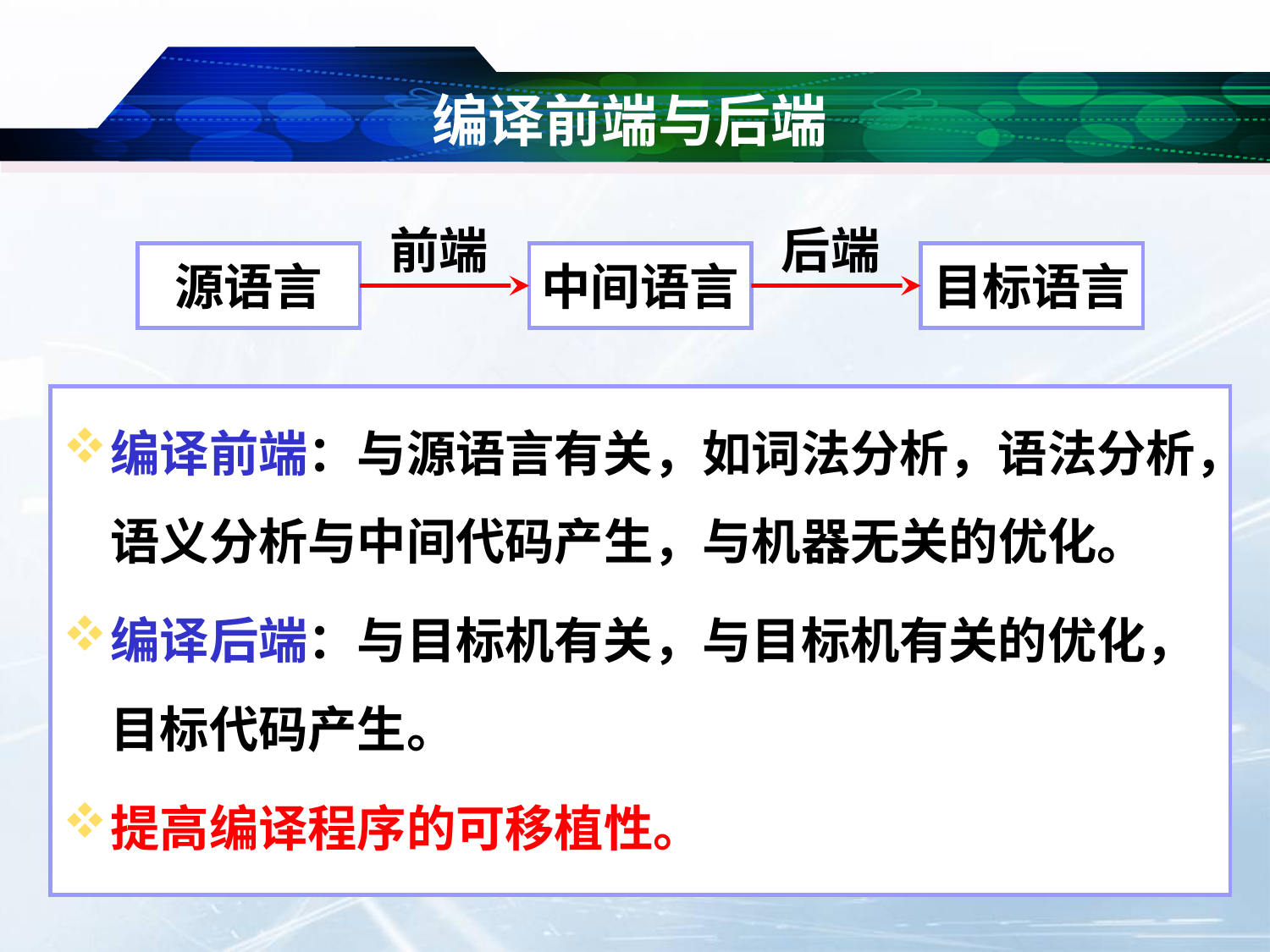

# 编译前端与后端
前端
后端
源语言
中间语言
目标语言

编译前端：与源语言有关，如词法分析，语法分析，语义分析与中间代码产生，与机器无关的优化。
编译后端：与目标机有关，与目标机有关的优化，目标代码产生。
提高编译程序的可移植性。